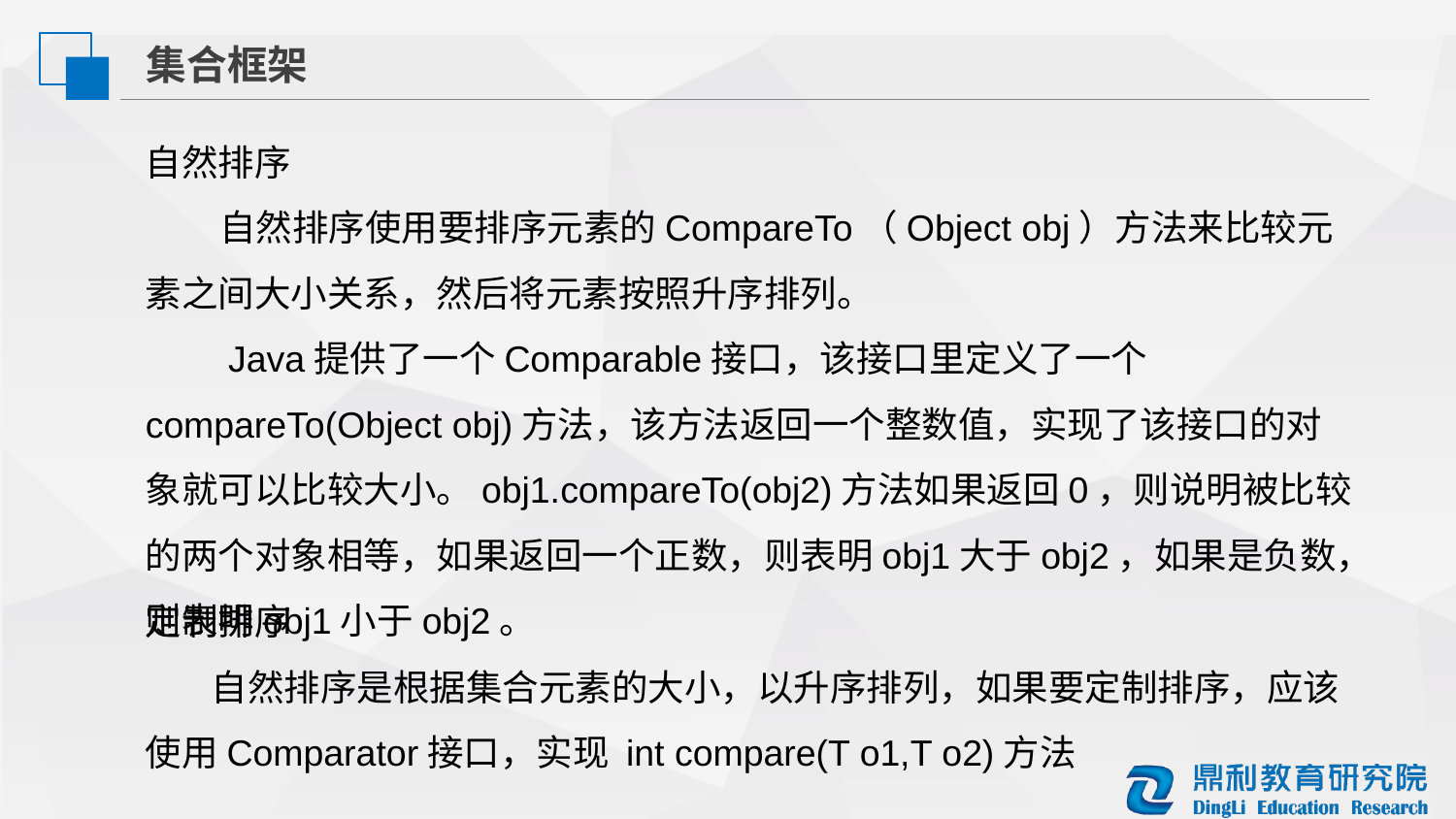

集合框架
自然排序
         自然排序使用要排序元素的CompareTo（Object obj）方法来比较元素之间大小关系，然后将元素按照升序排列。
         Java提供了一个Comparable接口，该接口里定义了一个compareTo(Object obj)方法，该方法返回一个整数值，实现了该接口的对象就可以比较大小。obj1.compareTo(obj2)方法如果返回0，则说明被比较的两个对象相等，如果返回一个正数，则表明obj1大于obj2，如果是负数，则表明obj1小于obj2。
定制排序
        自然排序是根据集合元素的大小，以升序排列，如果要定制排序，应该使用Comparator接口，实现 int compare(T o1,T o2)方法